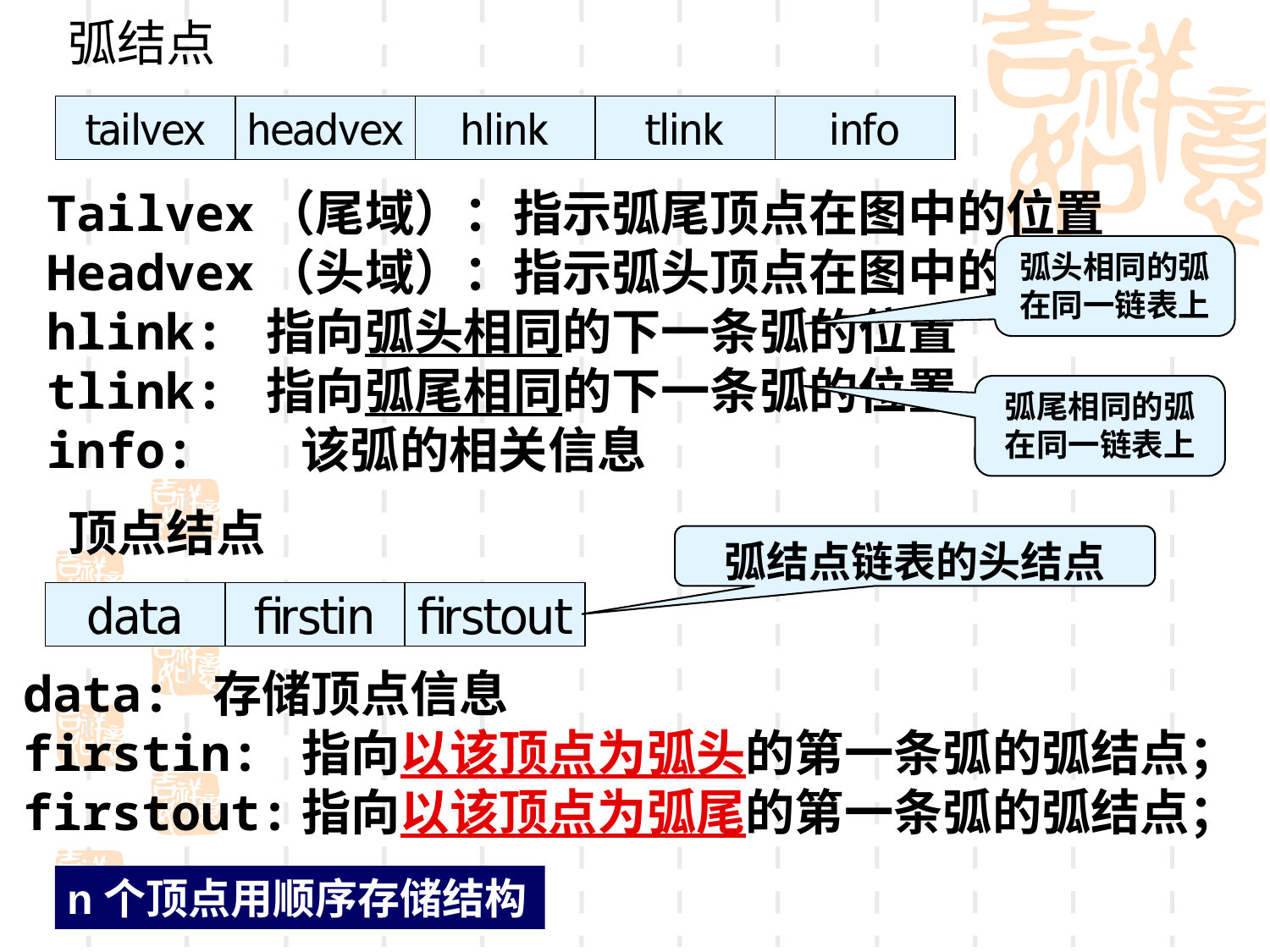

弧结点
tailvex
headvex
hlink
tlink
info
Tailvex（尾域）：指示弧尾顶点在图中的位置
Headvex（头域）：指示弧头顶点在图中的位置
hlink: 指向弧头相同的下一条弧的位置
tlink: 指向弧尾相同的下一条弧的位置
info:	该弧的相关信息
弧头相同的弧在同一链表上
弧尾相同的弧在同一链表上
顶点结点
弧结点链表的头结点
data
firstin
firstout
data: 存储顶点信息
firstin: 指向以该顶点为弧头的第一条弧的弧结点；
firstout:指向以该顶点为弧尾的第一条弧的弧结点；
n个顶点用顺序存储结构